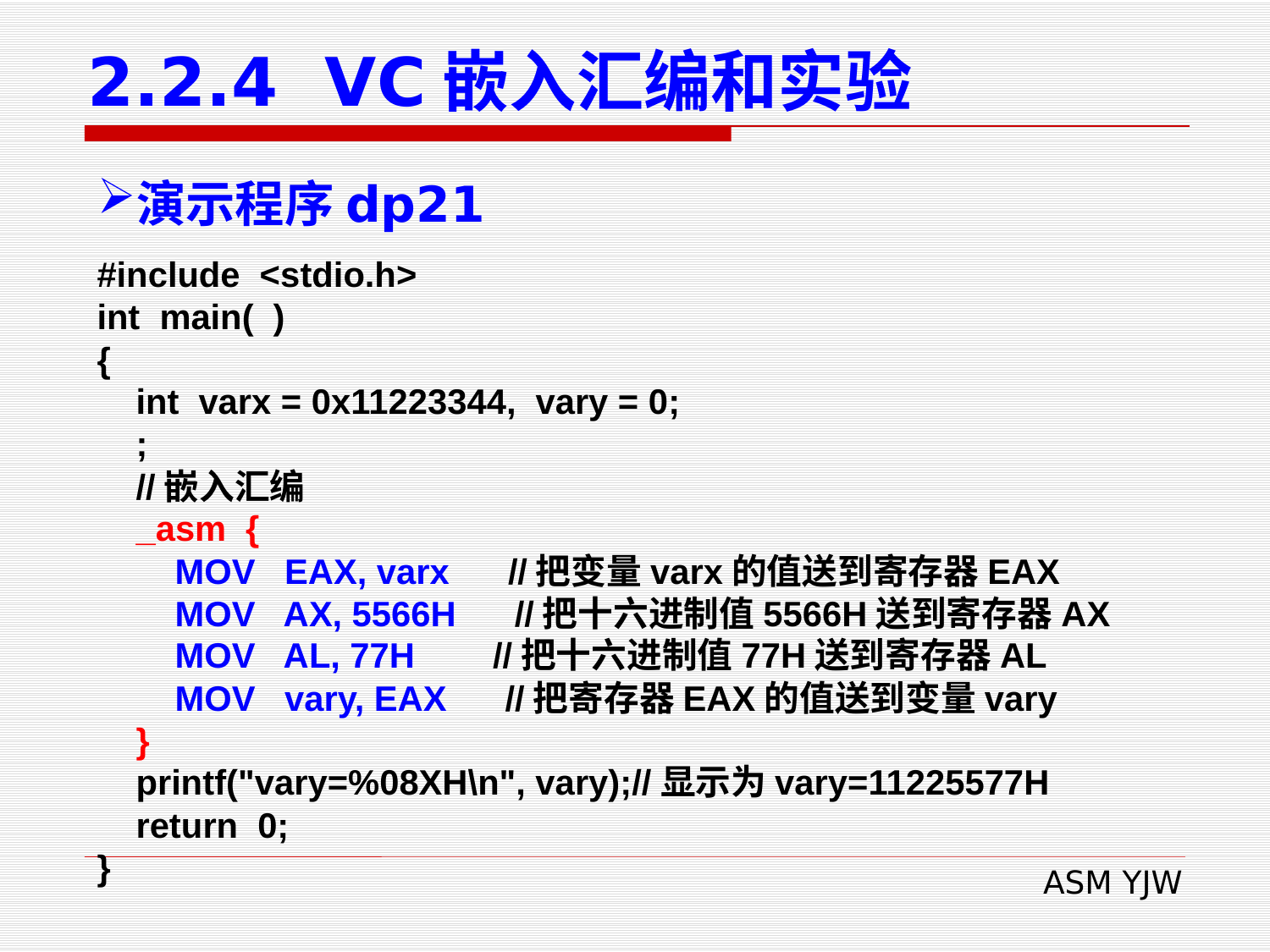

# 2.2.4  VC嵌入汇编和实验
演示程序dp21
#include  <stdio.h>
int  main(  )
{
    int  varx = 0x11223344,  vary = 0;
    ;
    //嵌入汇编
    _asm  {
        MOV   EAX, varx      //把变量varx的值送到寄存器EAX
        MOV   AX, 5566H      //把十六进制值5566H送到寄存器AX
        MOV   AL, 77H        //把十六进制值77H送到寄存器AL
        MOV   vary, EAX      //把寄存器EAX的值送到变量vary
    }
    printf("vary=%08XH\n", vary);//显示为vary=11225577H
    return  0;
}